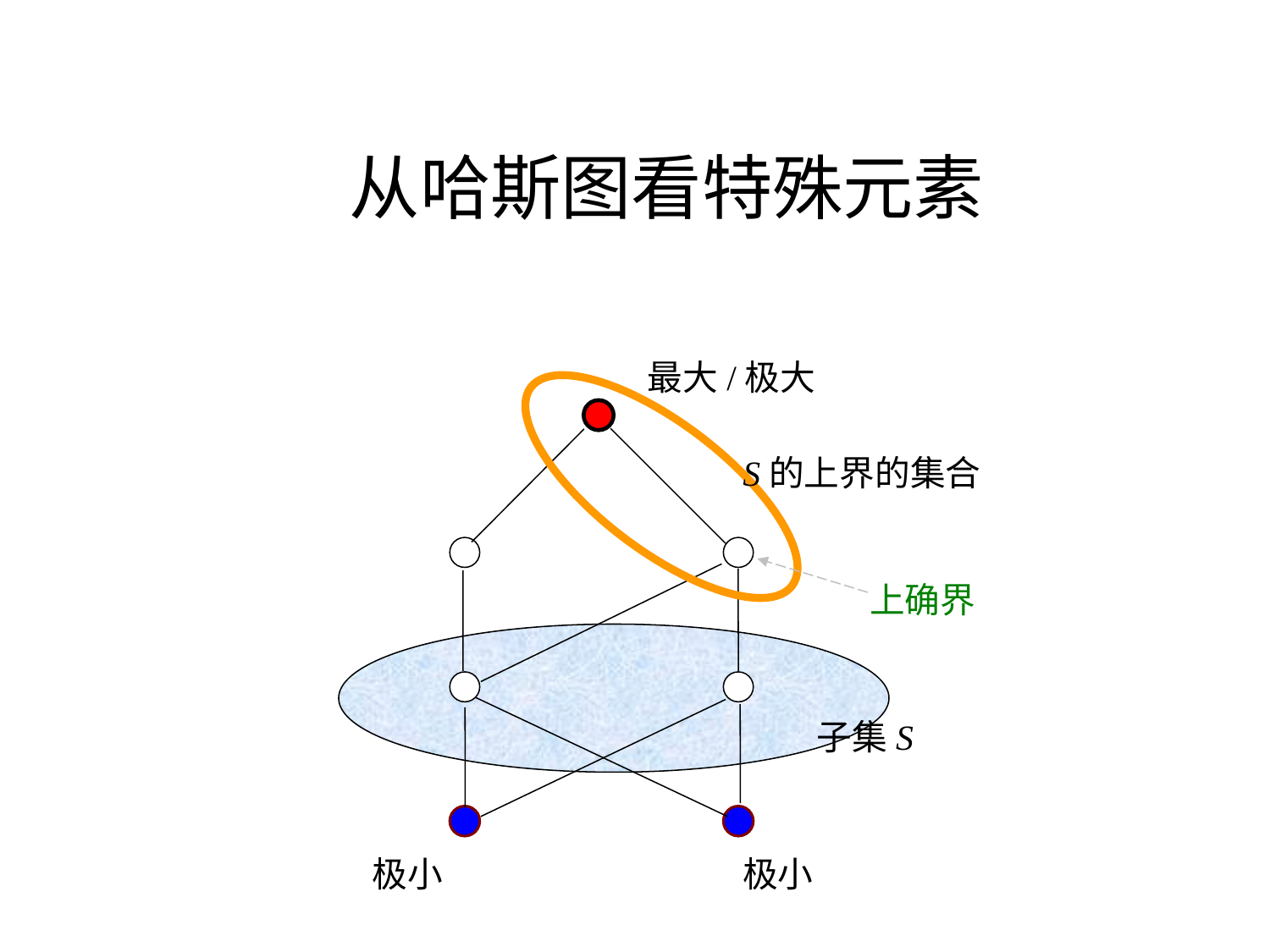

# 从哈斯图看特殊元素
最大/极大

S的上界的集合

上确界

子集S

极小
极小